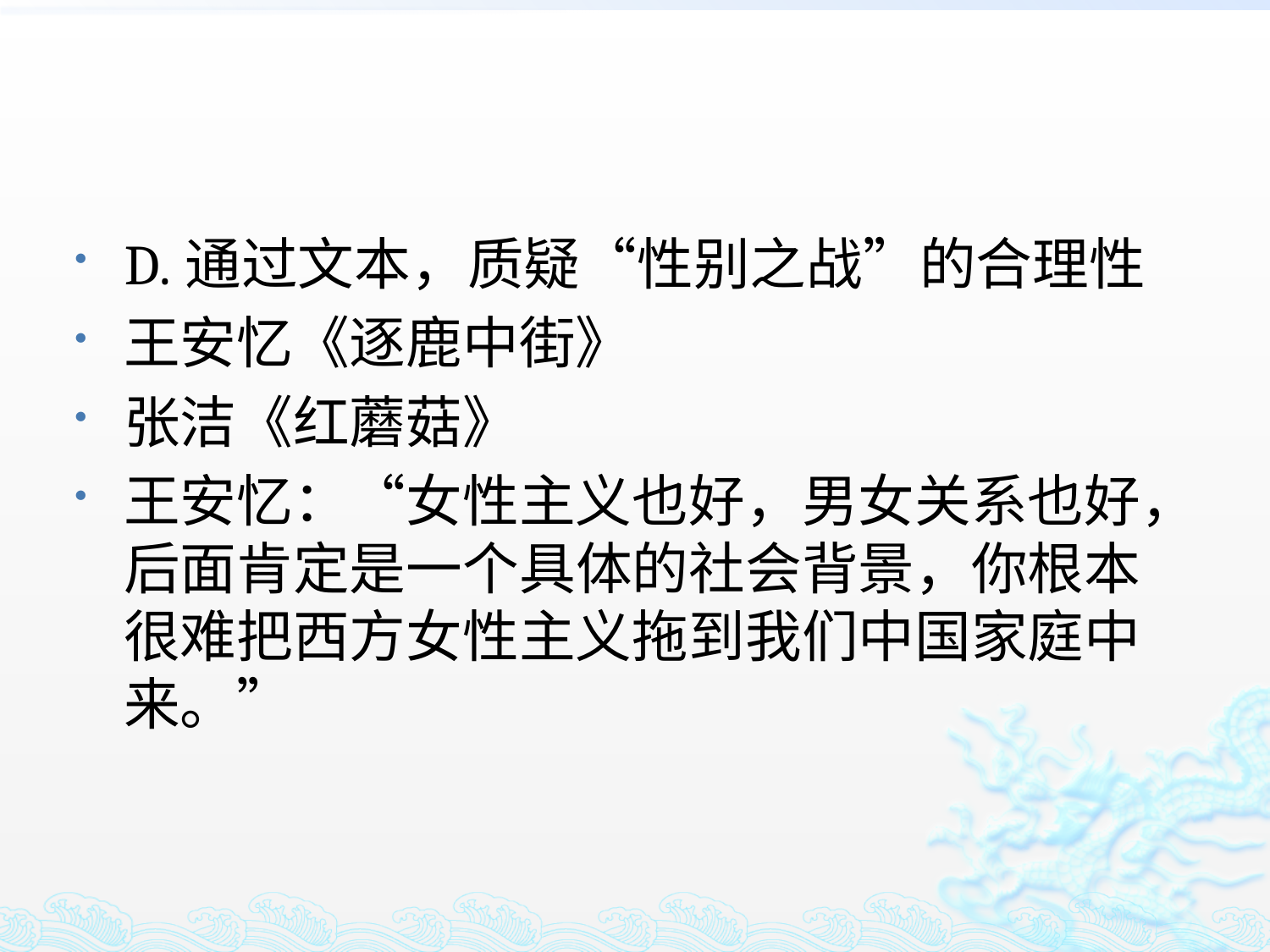

#
D.通过文本，质疑“性别之战”的合理性
王安忆《逐鹿中街》
张洁《红蘑菇》
王安忆：“女性主义也好，男女关系也好，后面肯定是一个具体的社会背景，你根本很难把西方女性主义拖到我们中国家庭中来。”